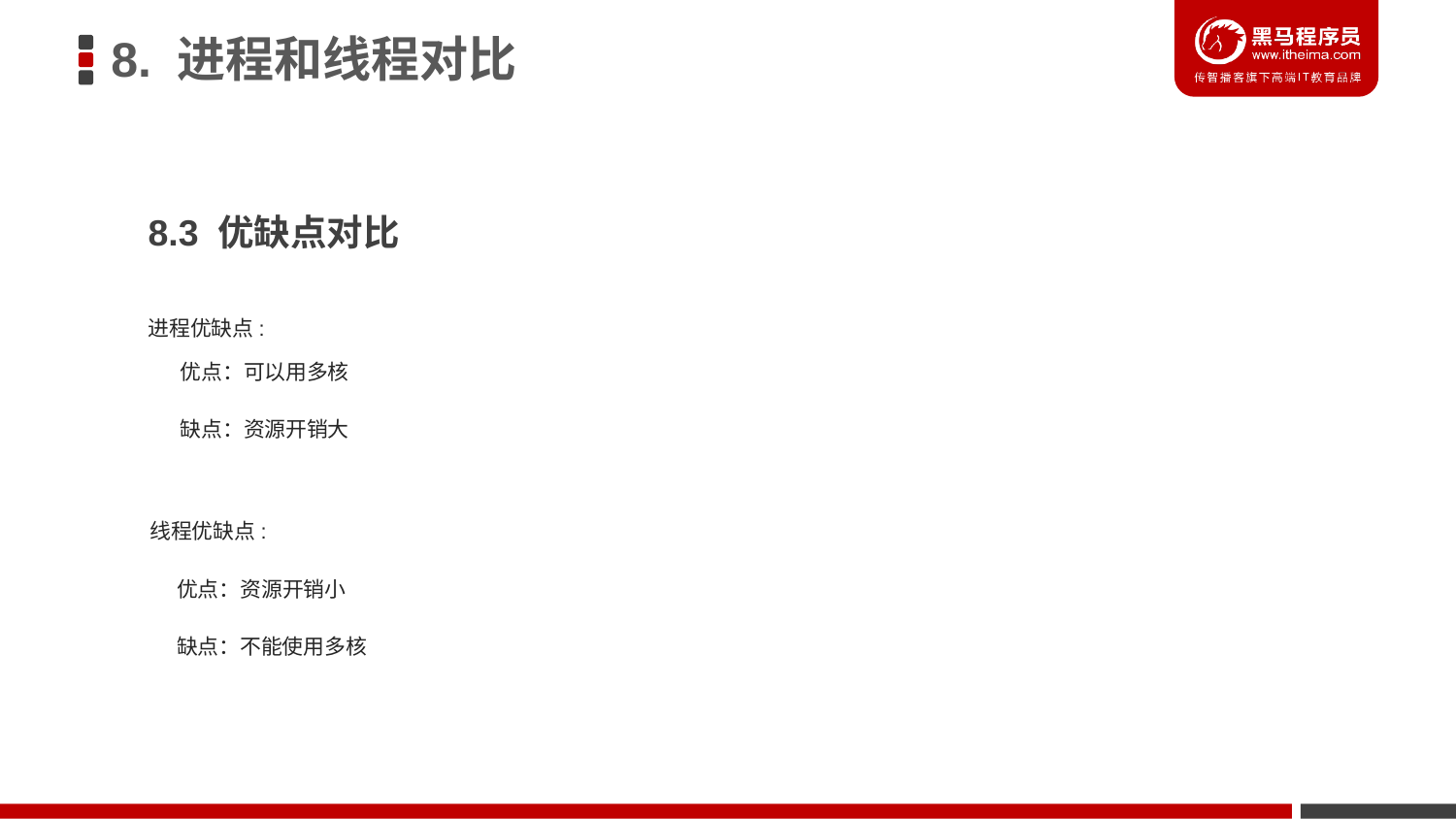

8. 进程和线程对比
8.3 优缺点对比
进程优缺点:
优点：可以用多核
缺点：资源开销大
线程优缺点:
优点：资源开销小
缺点：不能使用多核